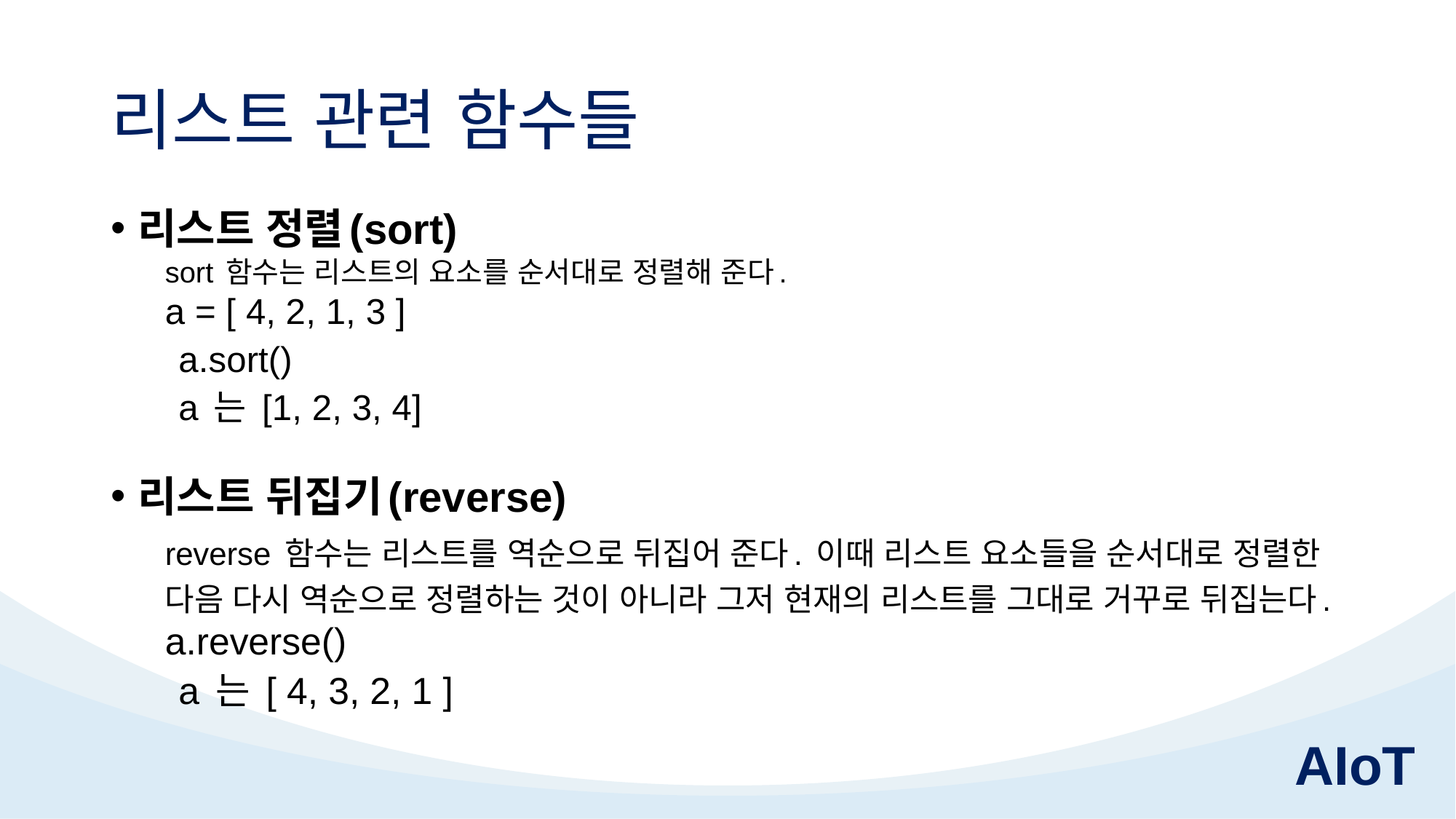

# 리스트 관련 함수들
리스트 정렬(sort)
sort 함수는 리스트의 요소를 순서대로 정렬해 준다.
	a = [ 4, 2, 1, 3 ]
	a.sort()
	a 는 [1, 2, 3, 4]

리스트 뒤집기(reverse)
reverse 함수는 리스트를 역순으로 뒤집어 준다. 이때 리스트 요소들을 순서대로 정렬한 다음 다시 역순으로 정렬하는 것이 아니라 그저 현재의 리스트를 그대로 거꾸로 뒤집는다.
	a.reverse()
	a 는 [ 4, 3, 2, 1 ]